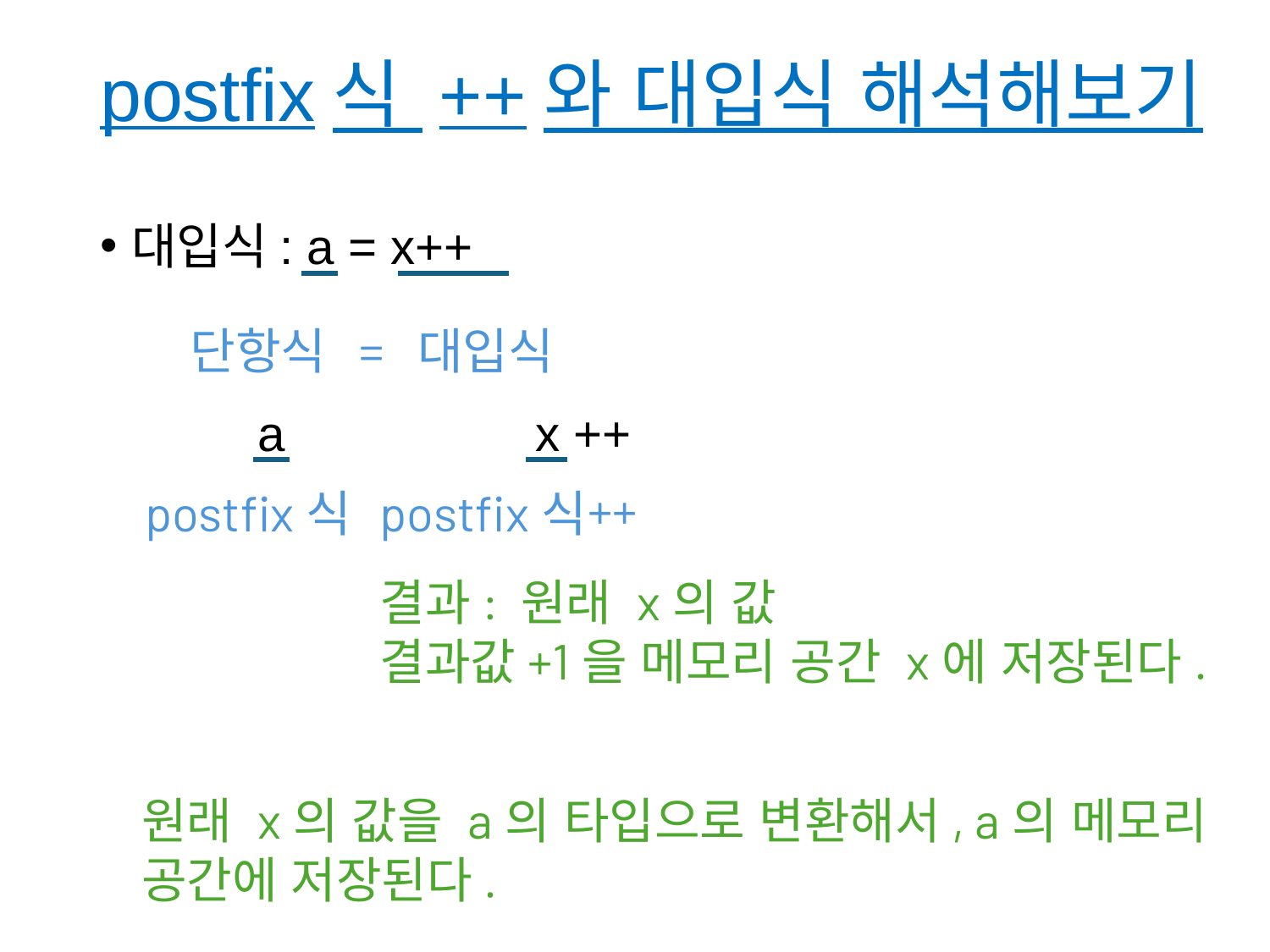

# postfix식 ++와 대입식 해석해보기
대입식: a = x++
단항식
=
대입식
a
x ++
++
postfix식
postfix식
결과: 원래 x의 값
결과값+1을 메모리 공간 x에 저장된다.
원래 x의 값을 a의 타입으로 변환해서, a의 메모리 공간에 저장된다.